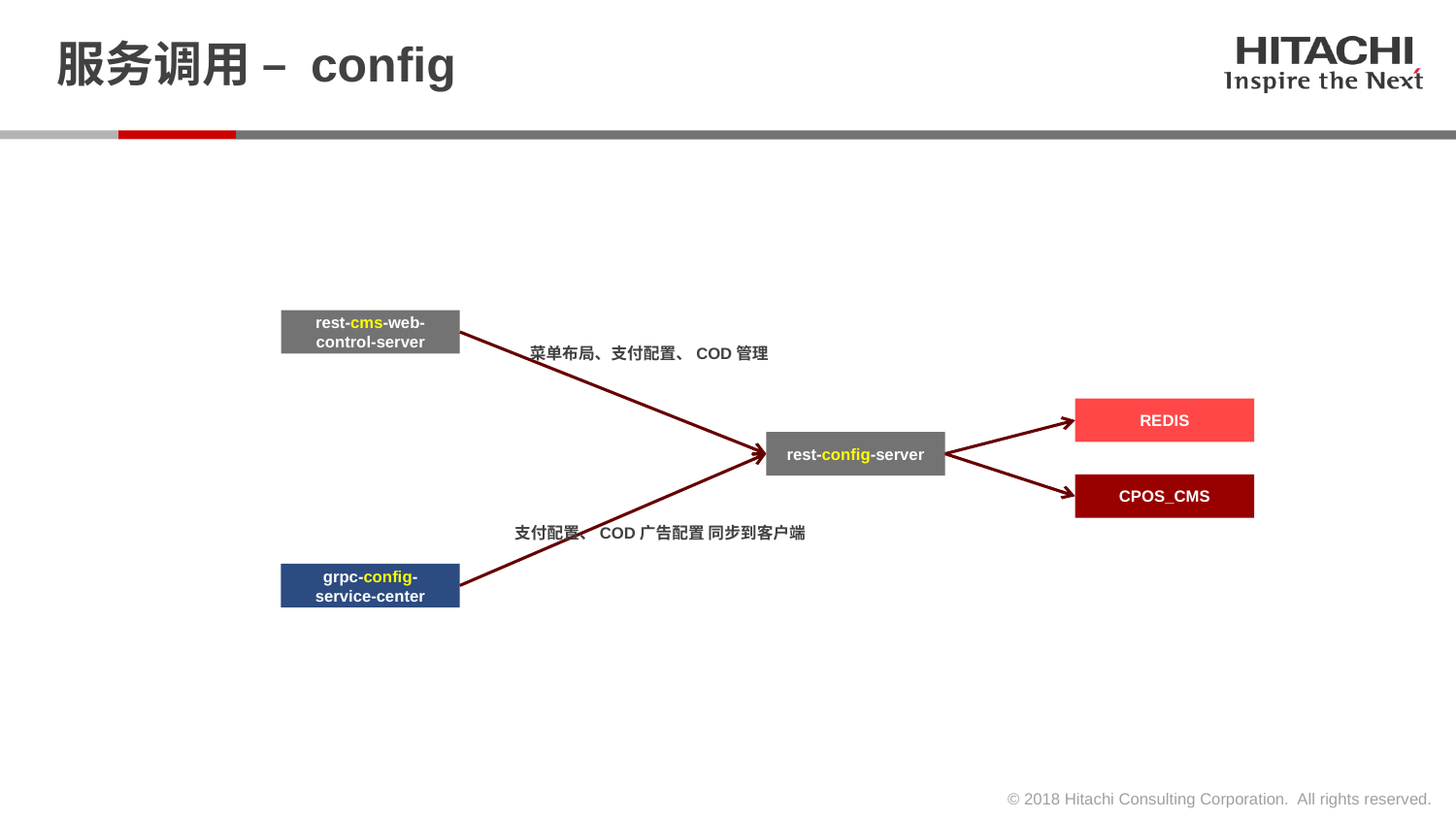

# 服务调用 – config
rest-cms-web-control-server
菜单布局、支付配置、COD管理
REDIS
rest-config-server
CPOS_CMS
支付配置、COD广告配置 同步到客户端
grpc-config-service-center